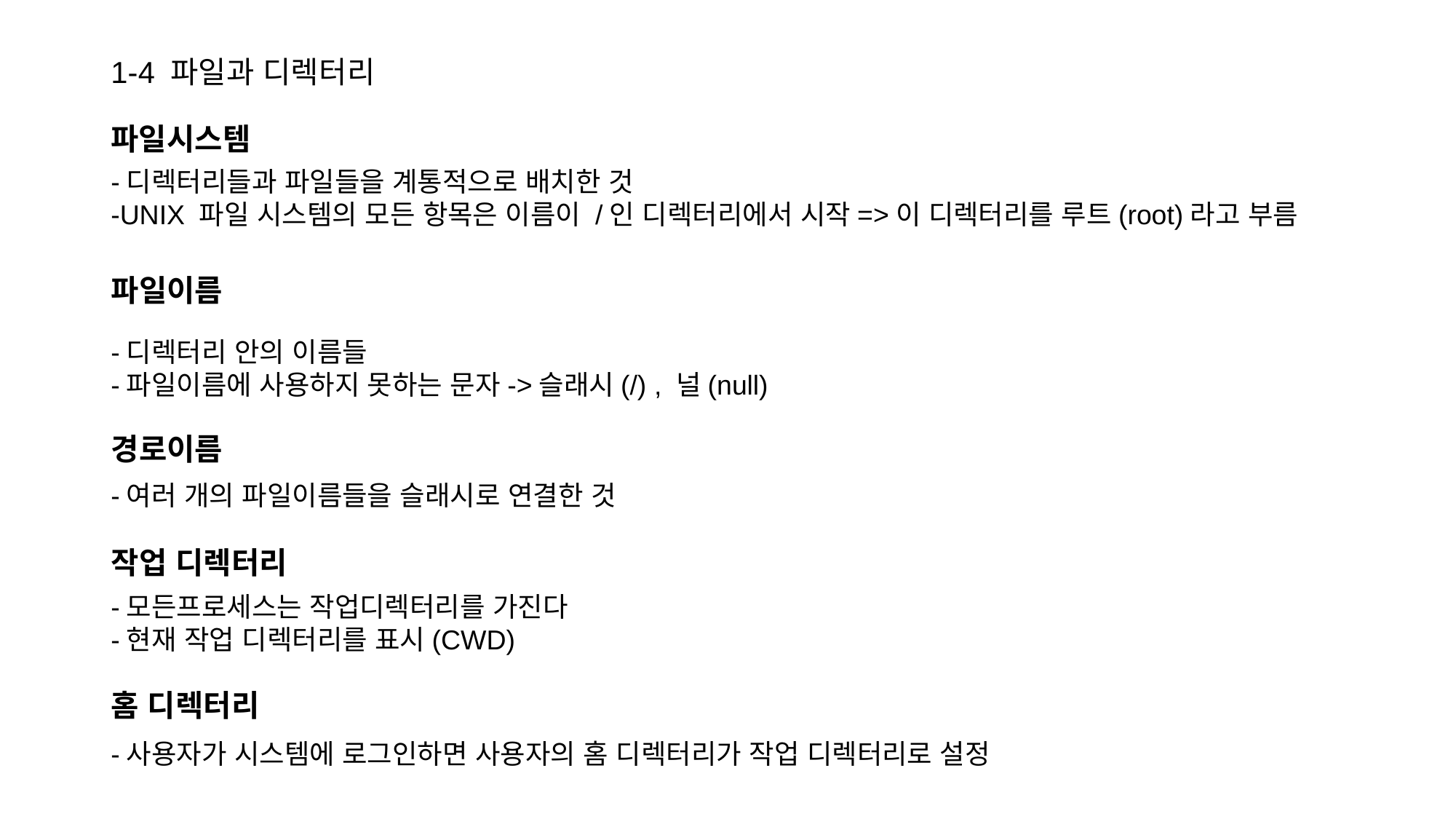

# 1-4 파일과 디렉터리
파일시스템
-디렉터리들과 파일들을 계통적으로 배치한 것
-UNIX 파일 시스템의 모든 항목은 이름이 /인 디렉터리에서 시작=>이 디렉터리를 루트(root)라고 부름

파일이름
-디렉터리 안의 이름들
-파일이름에 사용하지 못하는 문자->슬래시(/) , 널(null)
경로이름
-여러 개의 파일이름들을 슬래시로 연결한 것
작업 디렉터리
-모든프로세스는 작업디렉터리를 가진다
-현재 작업 디렉터리를 표시(CWD)
홈 디렉터리
-사용자가 시스템에 로그인하면 사용자의 홈 디렉터리가 작업 디렉터리로 설정